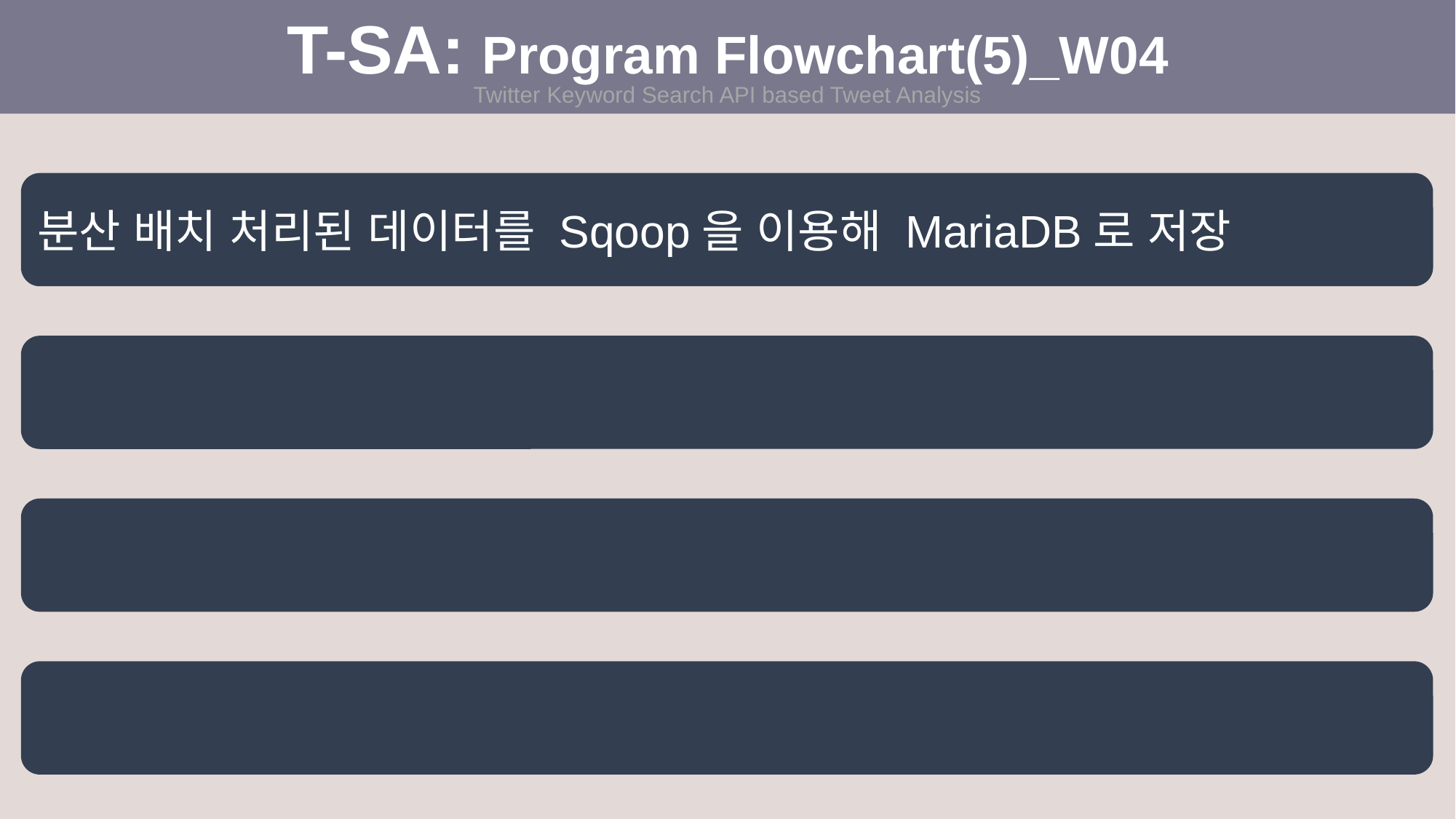

T-SA: Program Flowchart(5)_W04
Twitter Keyword Search API based Tweet Analysis

분산 배치 처리된 데이터를 Sqoop을 이용해 MariaDB로 저장